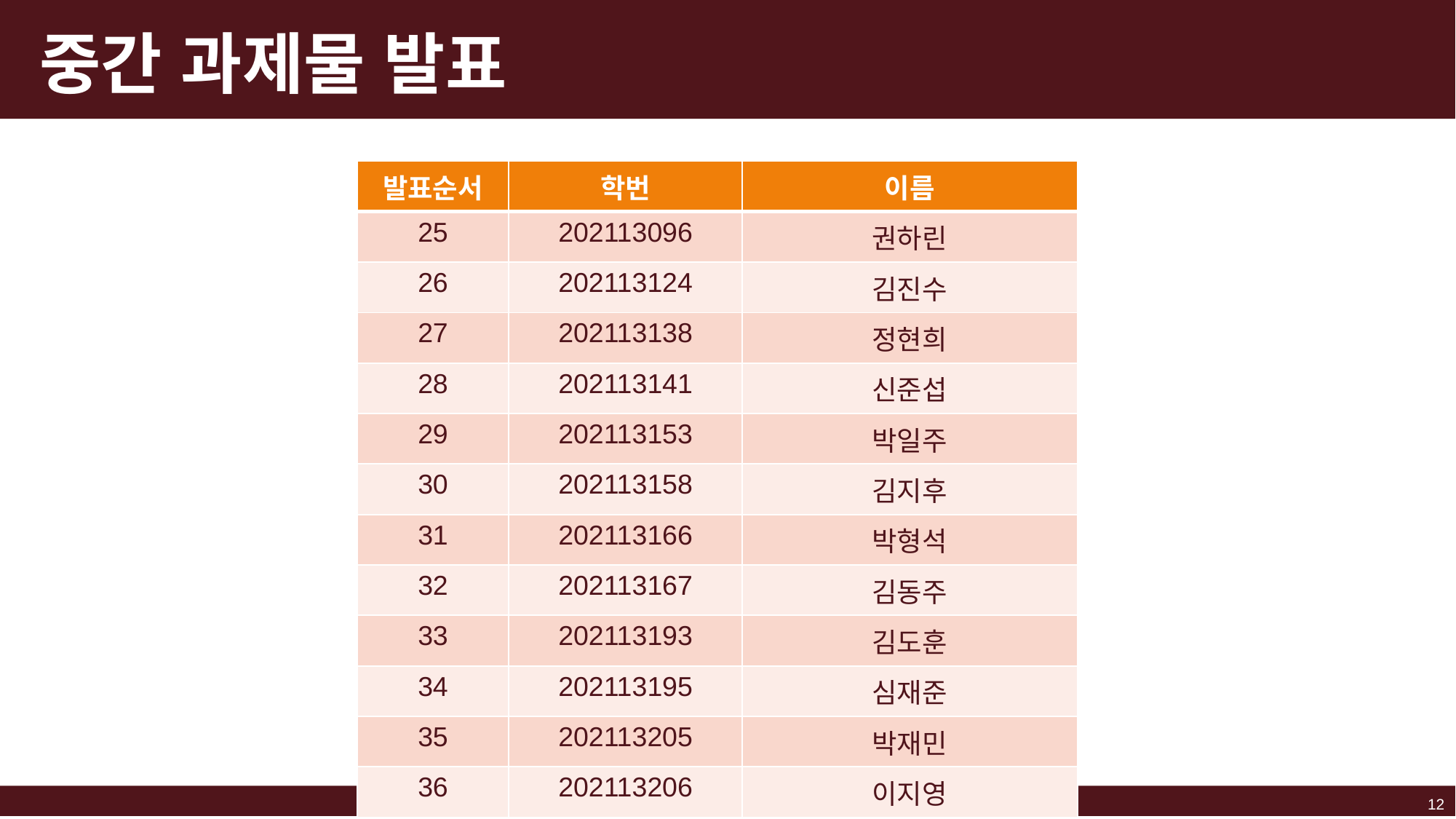

# 중간 과제물 발표
| 발표순서 | 학번 | 이름 |
| --- | --- | --- |
| 25 | 202113096 | 권하린 |
| 26 | 202113124 | 김진수 |
| 27 | 202113138 | 정현희 |
| 28 | 202113141 | 신준섭 |
| 29 | 202113153 | 박일주 |
| 30 | 202113158 | 김지후 |
| 31 | 202113166 | 박형석 |
| 32 | 202113167 | 김동주 |
| 33 | 202113193 | 김도훈 |
| 34 | 202113195 | 심재준 |
| 35 | 202113205 | 박재민 |
| 36 | 202113206 | 이지영 |
12
ck.ac.kr